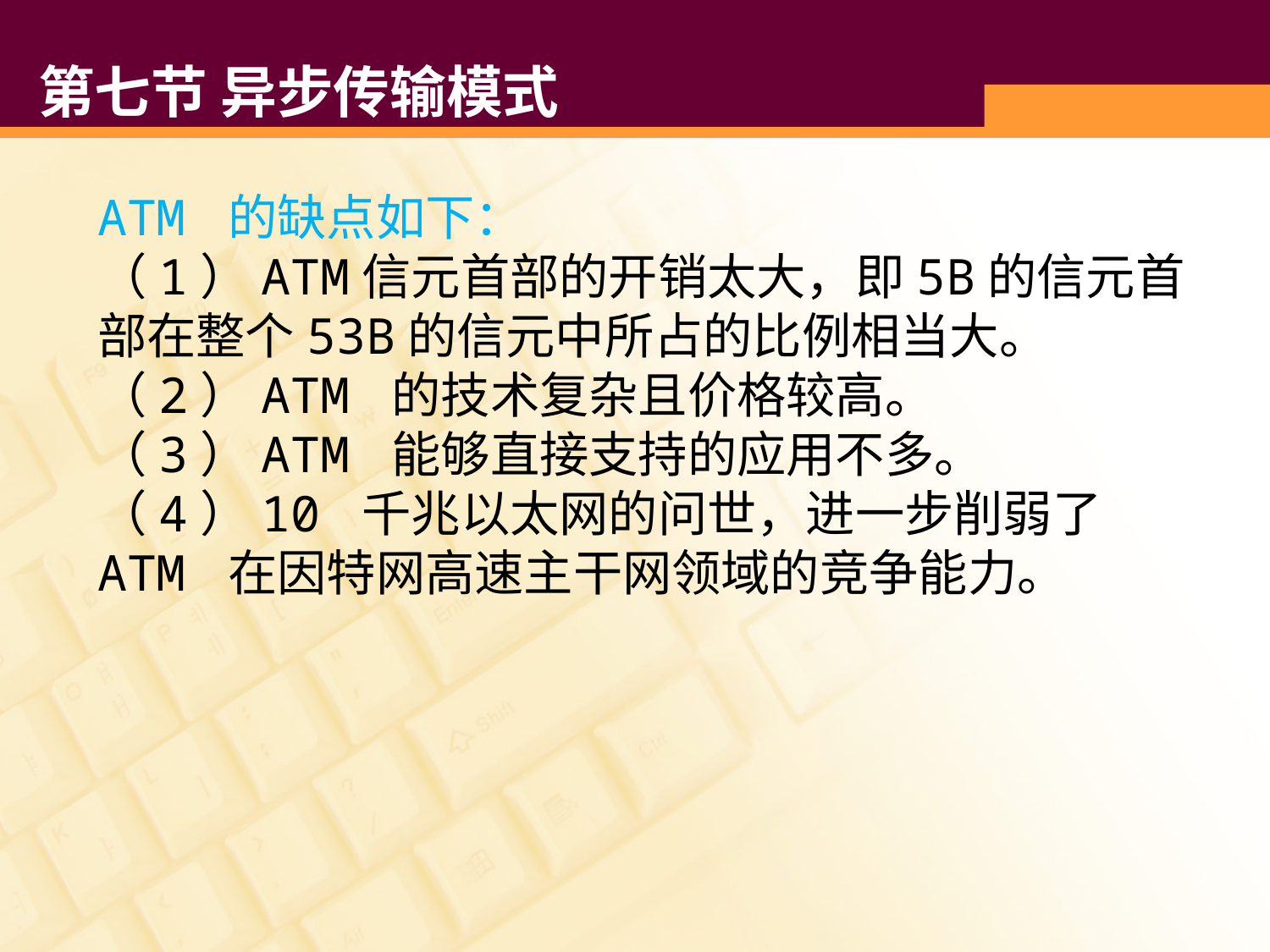

# 第七节 异步传输模式
ATM 的缺点如下：
（1）ATM信元首部的开销太大，即5B的信元首部在整个53B的信元中所占的比例相当大。
（2）ATM 的技术复杂且价格较高。
（3）ATM 能够直接支持的应用不多。
（4）10 千兆以太网的问世，进一步削弱了ATM 在因特网高速主干网领域的竞争能力。